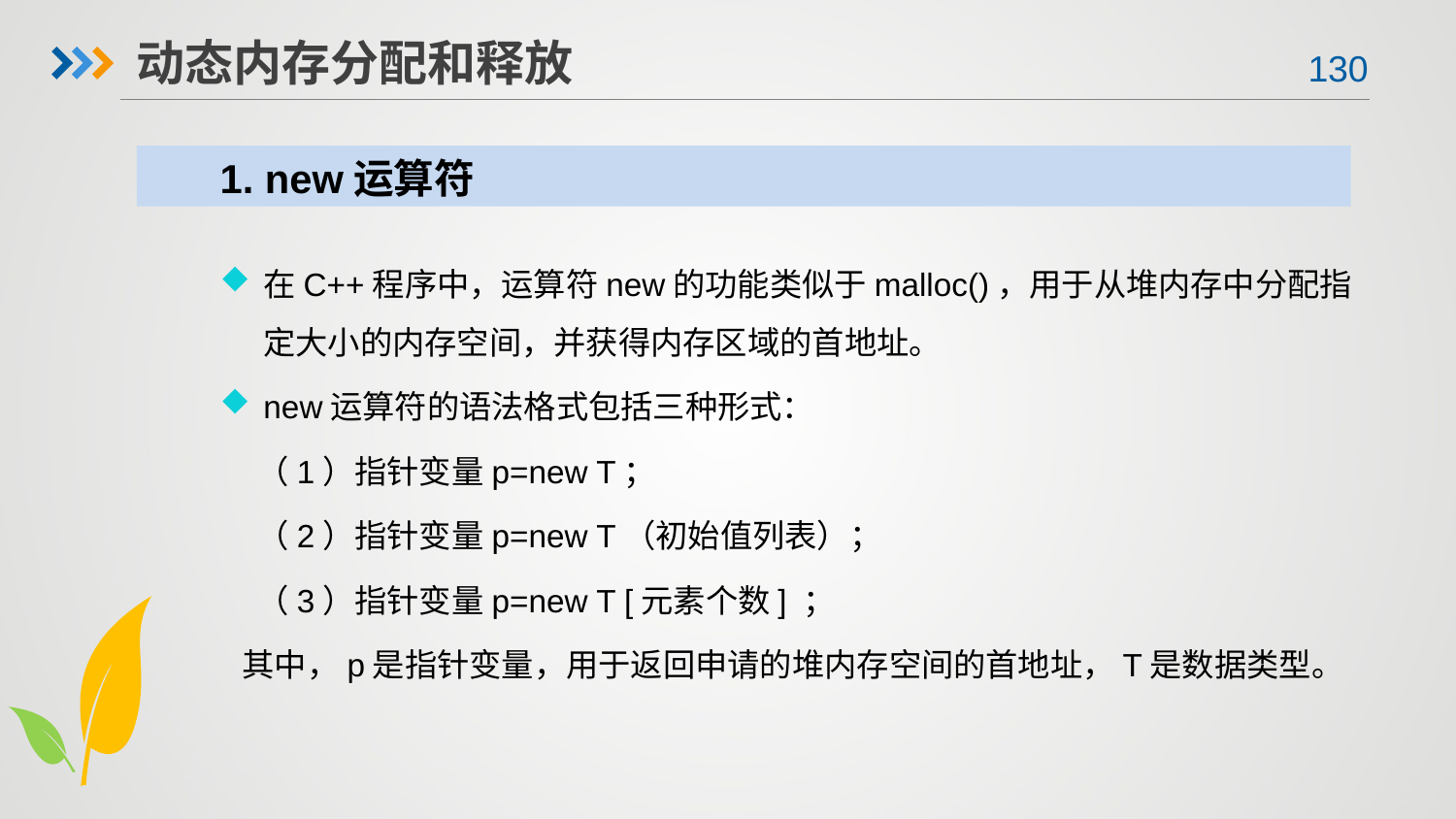

动态内存分配和释放

1. new运算符
在C++程序中，运算符new的功能类似于malloc()，用于从堆内存中分配指定大小的内存空间，并获得内存区域的首地址。
new运算符的语法格式包括三种形式：
    （1）指针变量p=new T；
    （2）指针变量p=new T（初始值列表）；
    （3）指针变量p=new T [元素个数] ；
  其中，p是指针变量，用于返回申请的堆内存空间的首地址，T是数据类型。